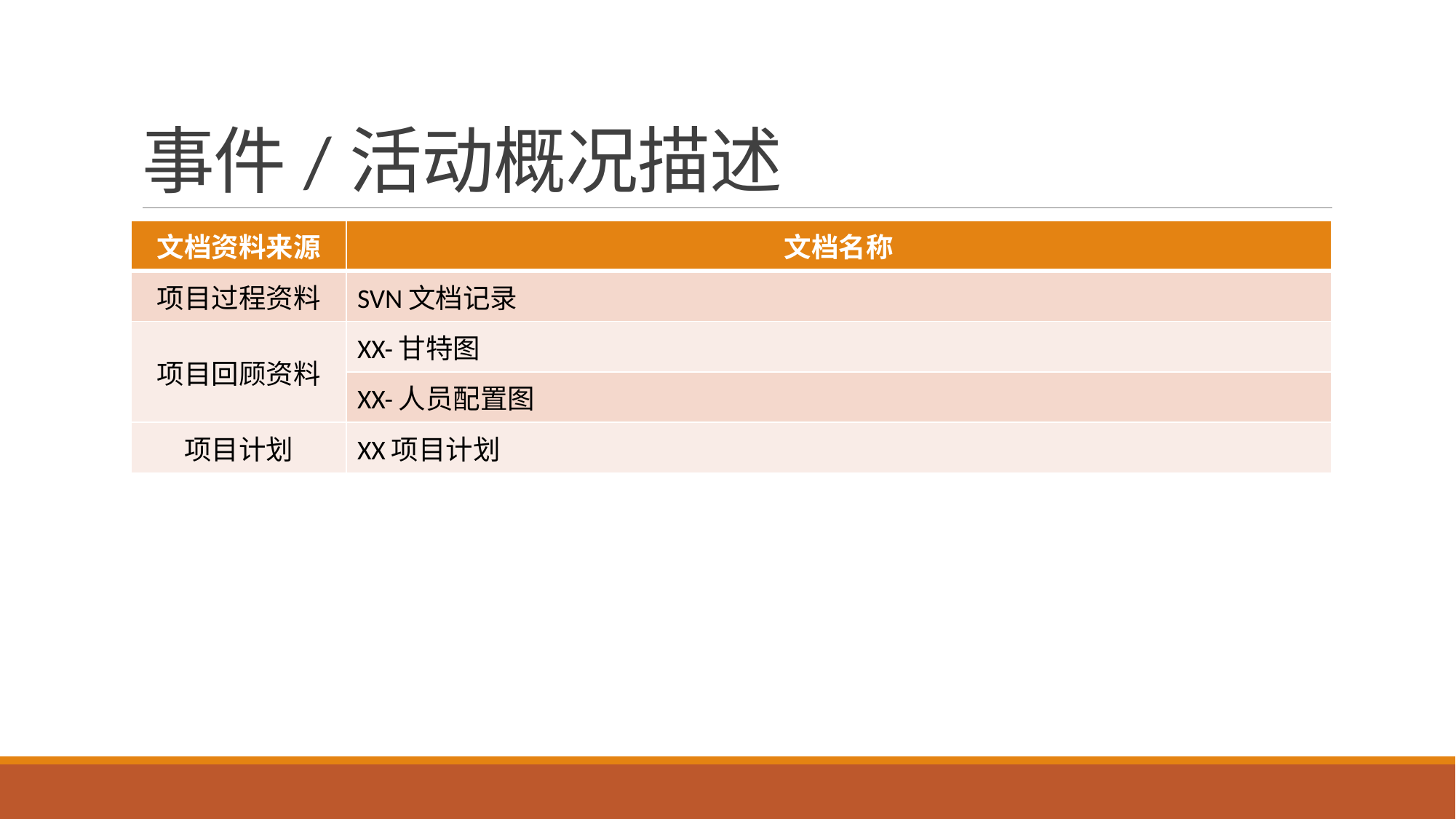

# 事件/活动概况描述
| 文档资料来源 | 文档名称 |
| --- | --- |
| 项目过程资料 | SVN文档记录 |
| 项目回顾资料 | XX-甘特图 |
|  | XX-人员配置图 |
| 项目计划 | XX项目计划 |